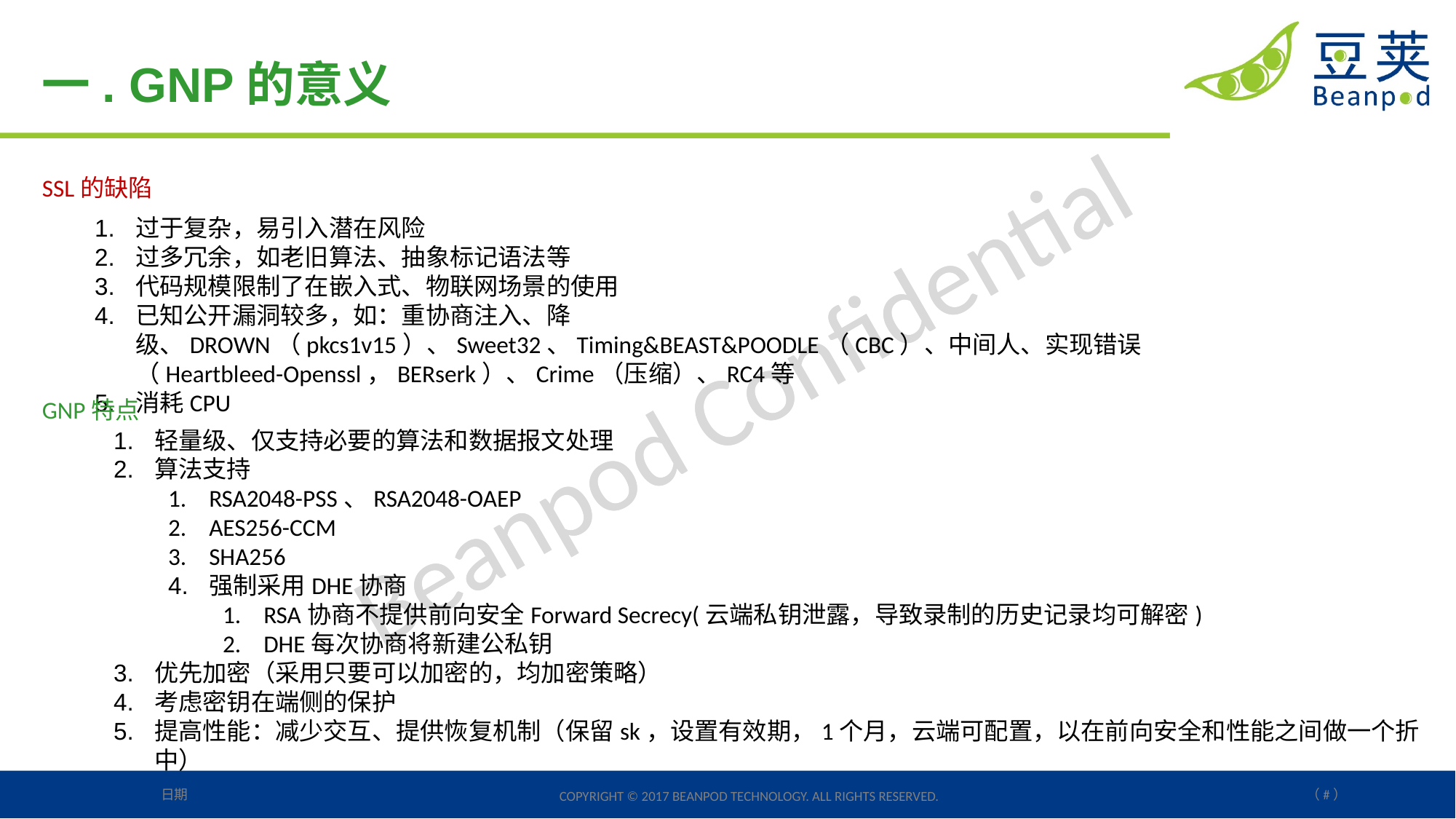

一. GNP的意义
SSL的缺陷
过于复杂，易引入潜在风险
过多冗余，如老旧算法、抽象标记语法等
代码规模限制了在嵌入式、物联网场景的使用
已知公开漏洞较多，如：重协商注入、降级、DROWN（pkcs1v15）、Sweet32、Timing&BEAST&POODLE（CBC）、中间人、实现错误（Heartbleed-Openssl，BERserk）、Crime（压缩）、RC4等
消耗CPU

GNP特点
轻量级、仅支持必要的算法和数据报文处理
算法支持
RSA2048-PSS、RSA2048-OAEP
AES256-CCM
SHA256
强制采用DHE协商
RSA协商不提供前向安全Forward Secrecy(云端私钥泄露，导致录制的历史记录均可解密)
DHE每次协商将新建公私钥
优先加密（采用只要可以加密的，均加密策略）
考虑密钥在端侧的保护
提高性能：减少交互、提供恢复机制（保留sk，设置有效期，1个月，云端可配置，以在前向安全和性能之间做一个折中）